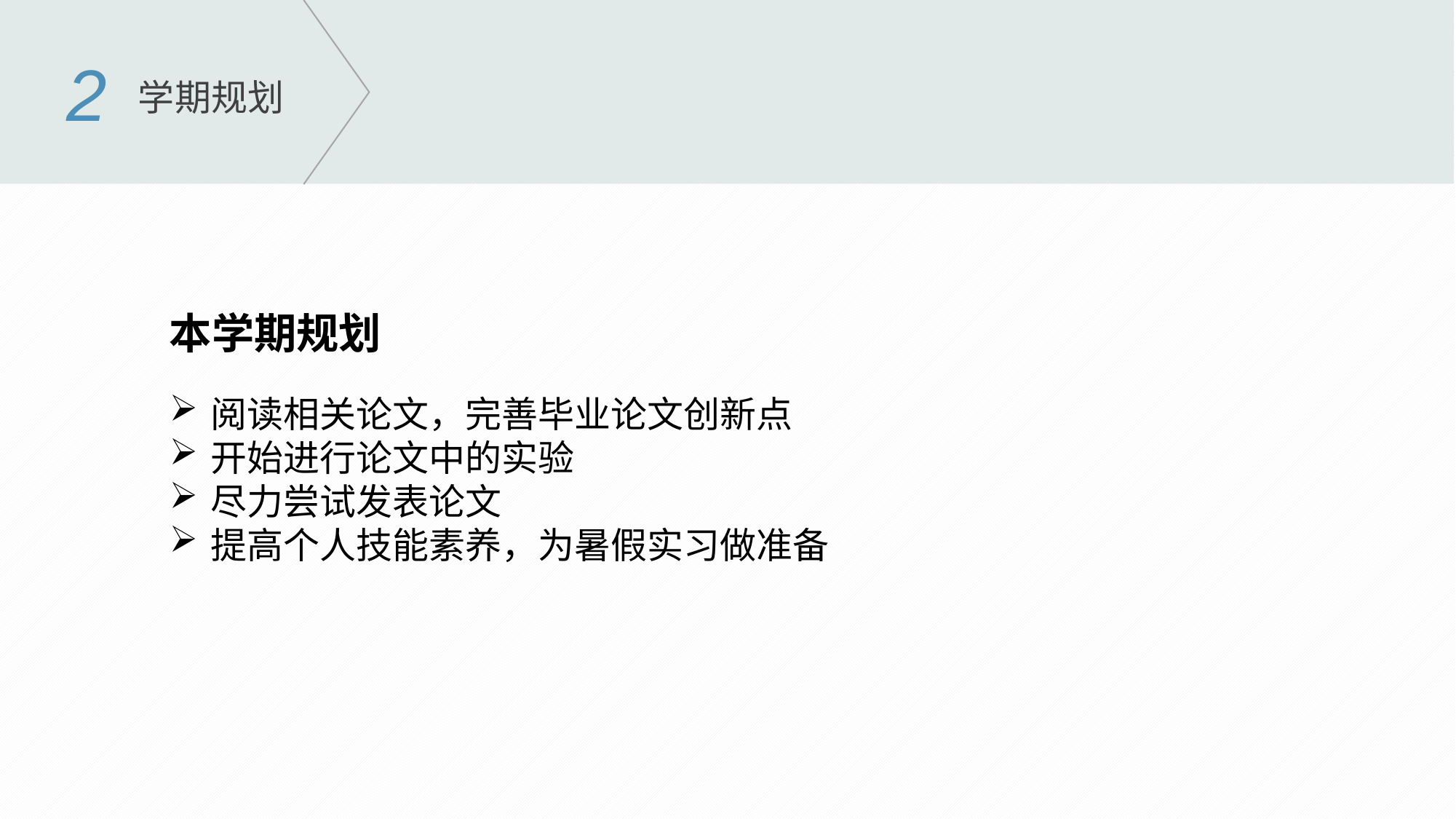

2
学期规划
本学期规划
阅读相关论文，完善毕业论文创新点
开始进行论文中的实验
尽力尝试发表论文
提高个人技能素养，为暑假实习做准备